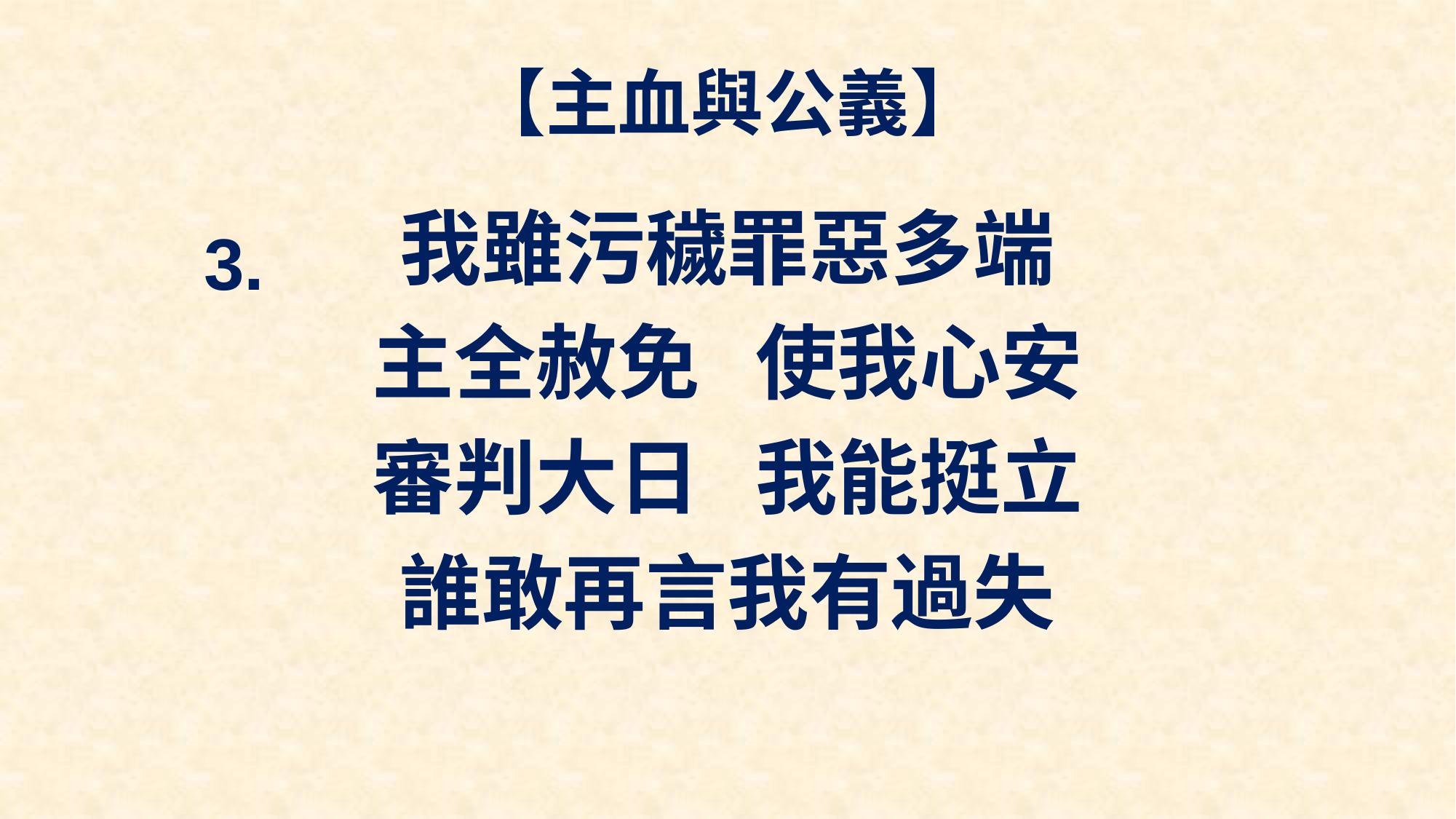

# 【主血與公義】
我雖污穢罪惡多端
主全赦免   使我心安
審判大日   我能挺立
誰敢再言我有過失
3.